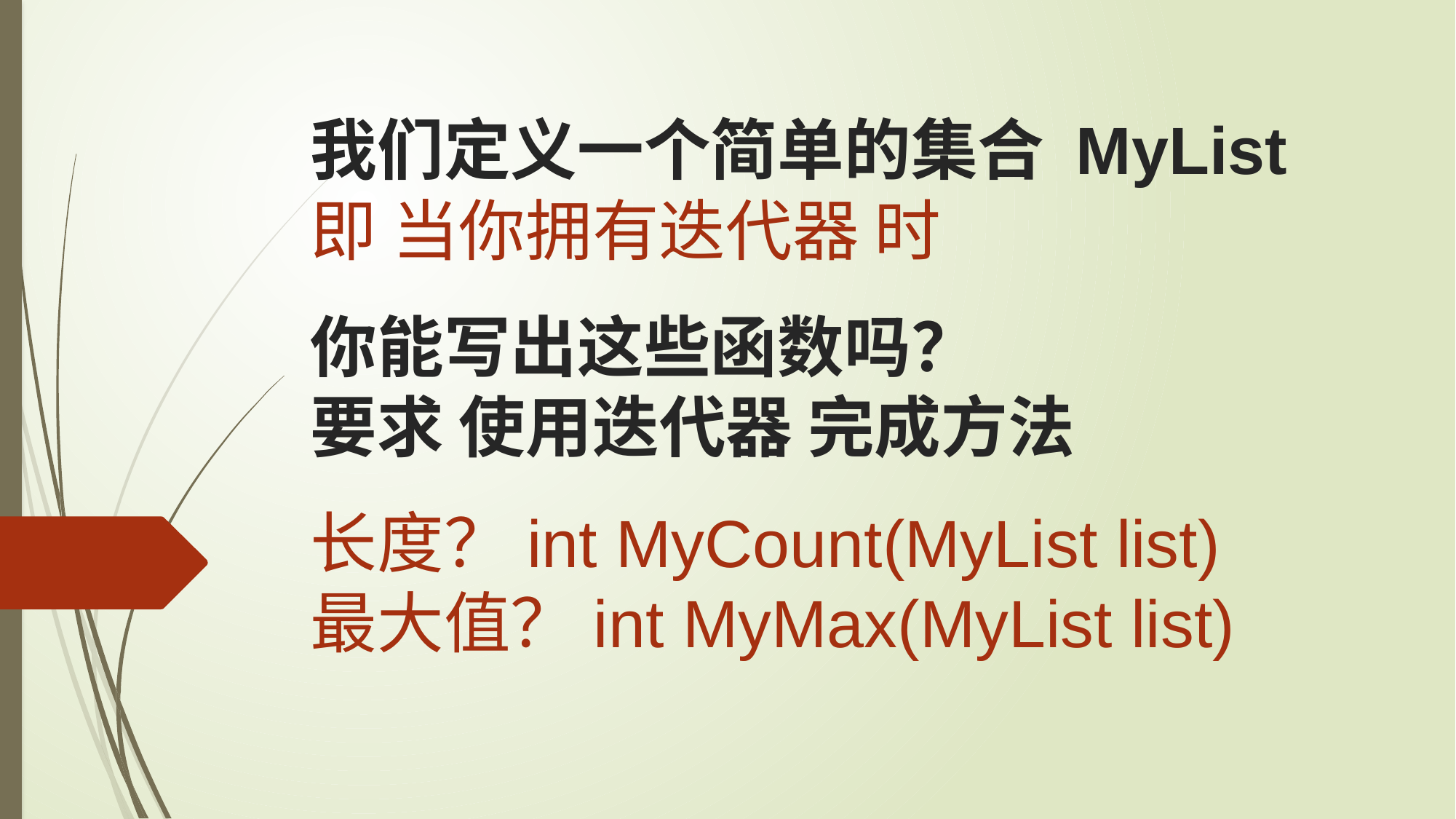

我们定义一个简单的集合 MyList
即 当你拥有迭代器 时

你能写出这些函数吗？
要求 使用迭代器 完成方法

长度？int MyCount(MyList list)
最大值？int MyMax(MyList list)